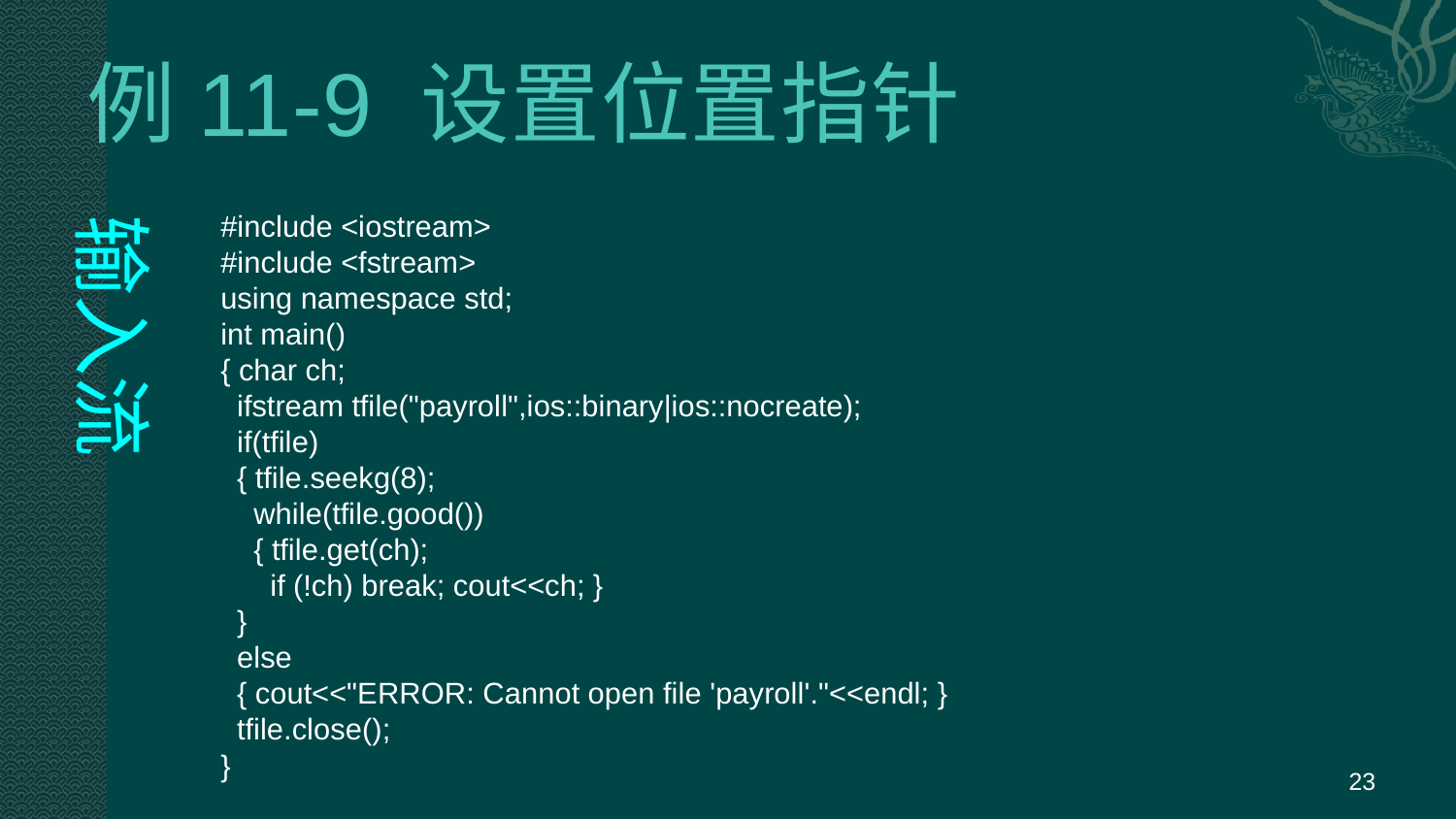

# 例11-9 设置位置指针
输入流
#include <iostream>
#include <fstream>
using namespace std;
int main()
{ char ch;
  ifstream tfile("payroll",ios::binary|ios::nocreate);
  if(tfile)
  { tfile.seekg(8);
    while(tfile.good())
    { tfile.get(ch);
      if (!ch) break; cout<<ch; }
  }
  else
  { cout<<"ERROR: Cannot open file 'payroll'."<<endl; }
  tfile.close();
}
23